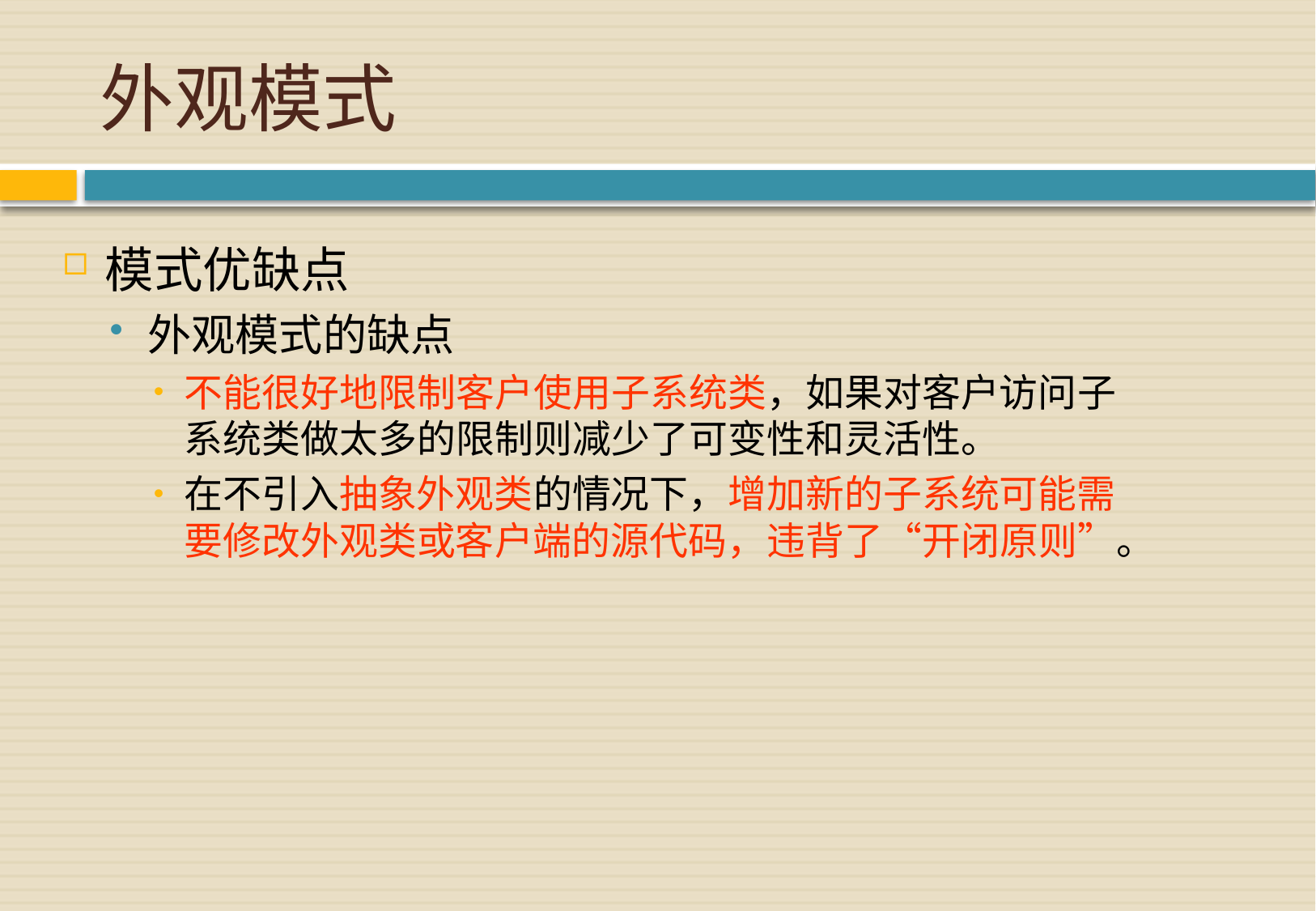

# 外观模式
模式优缺点
外观模式的缺点
不能很好地限制客户使用子系统类，如果对客户访问子系统类做太多的限制则减少了可变性和灵活性。
在不引入抽象外观类的情况下，增加新的子系统可能需要修改外观类或客户端的源代码，违背了“开闭原则”。